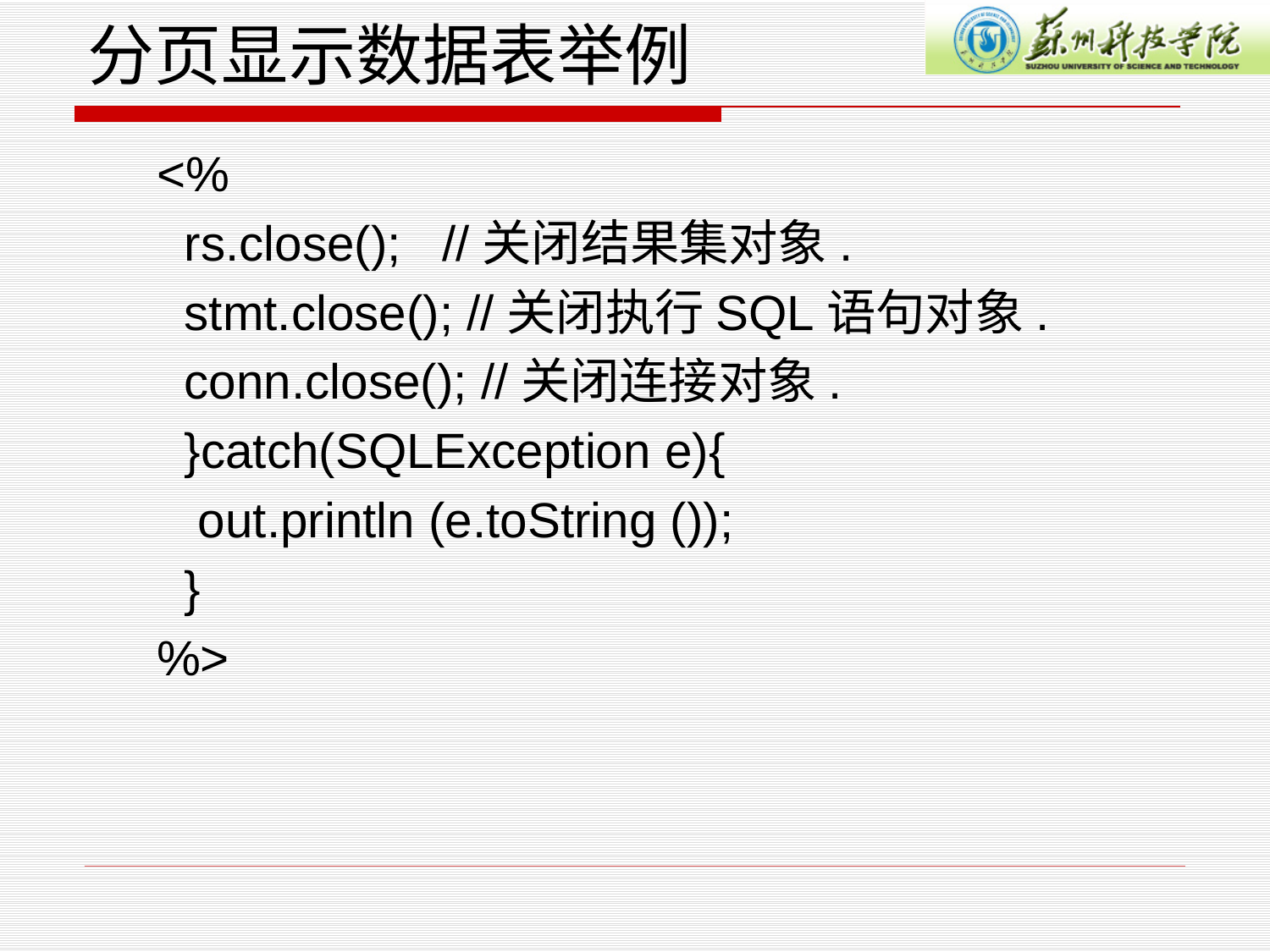

# 分页显示数据表举例
<%
  rs.close();   //关闭结果集对象.
  stmt.close(); //关闭执行SQL语句对象.
  conn.close(); //关闭连接对象.
  }catch(SQLException e){
   out.println (e.toString ());
  }
%>